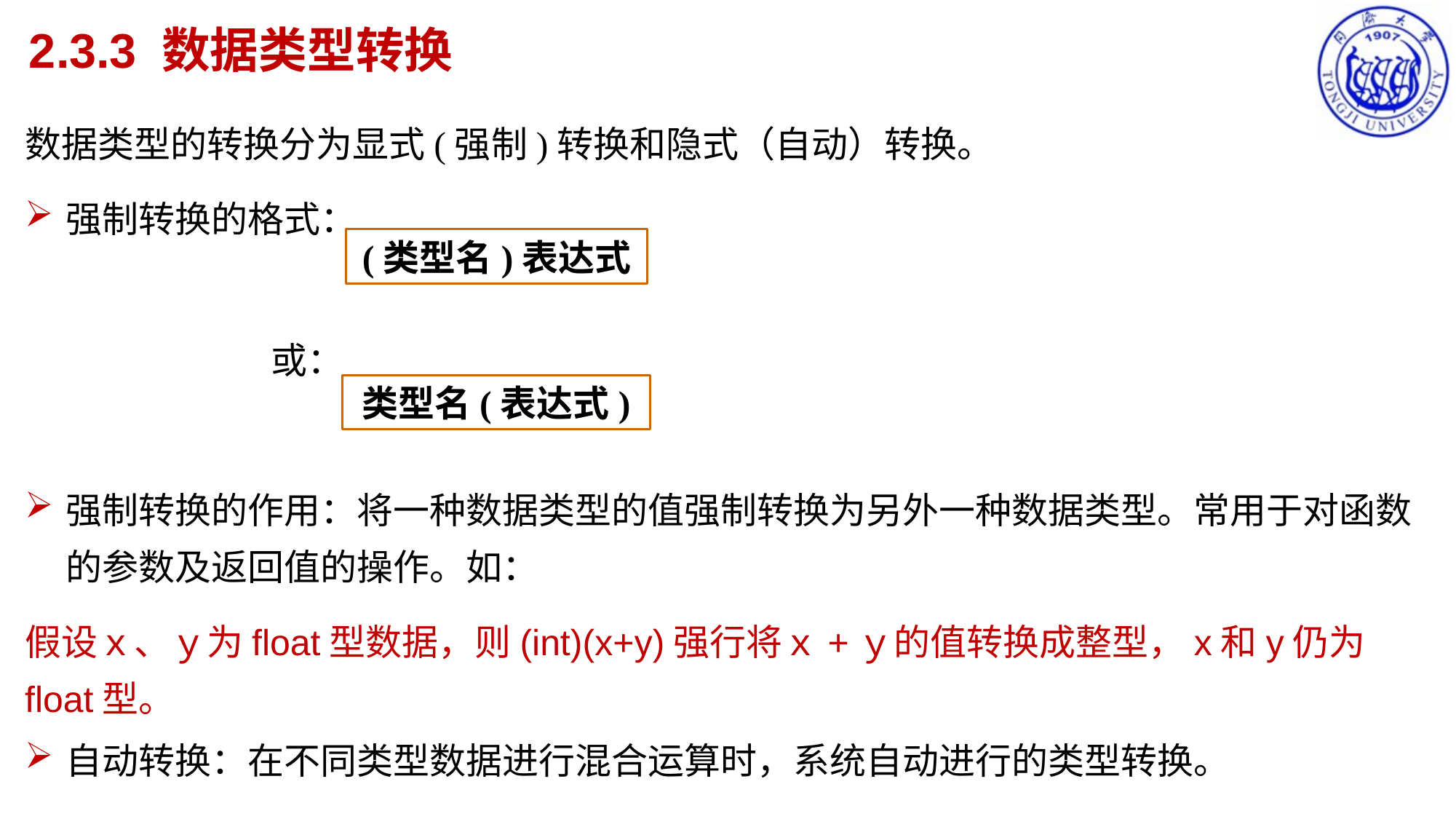

2.3.3 数据类型转换
数据类型的转换分为显式(强制)转换和隐式（自动）转换。
强制转换的格式：

                             或：

强制转换的作用：将一种数据类型的值强制转换为另外一种数据类型。常用于对函数的参数及返回值的操作。如：
假设ｘ、ｙ为float型数据，则(int)(x+y)强行将ｘ+ｙ的值转换成整型，x和y仍为float型。
自动转换：在不同类型数据进行混合运算时，系统自动进行的类型转换。

(类型名)表达式
类型名(表达式)